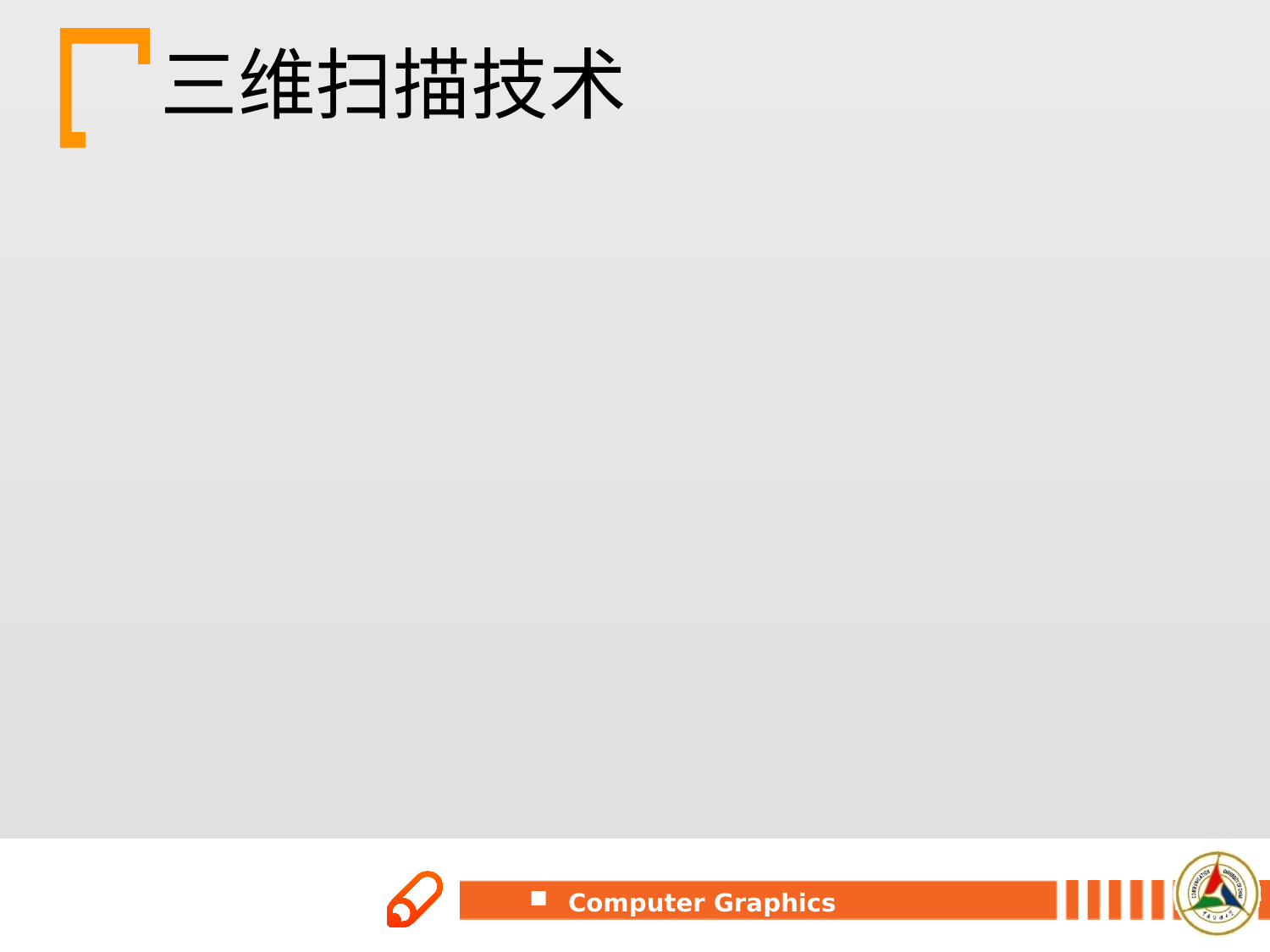

# 三维扫描技术
三维扫描(3D scanner)技术又称为三维数字化技术，能对立体的实物进行三维扫描，迅速获得物体表面各采样点的三维空间坐标和色彩信息，从而得到物体的三维彩色数字模型。部分特殊的三维扫描装置甚至能得到物体的内部结构。
与传统的平面扫描和摄像技术不同，三维扫描技术的扫描对象不再是图纸、照片等平面图案，而是立体的实物。获得的不是物体某一个侧面的图像，而是其全方位的三维信息。其输出也不是平面图像，而是对象的三维数字彩色模型。